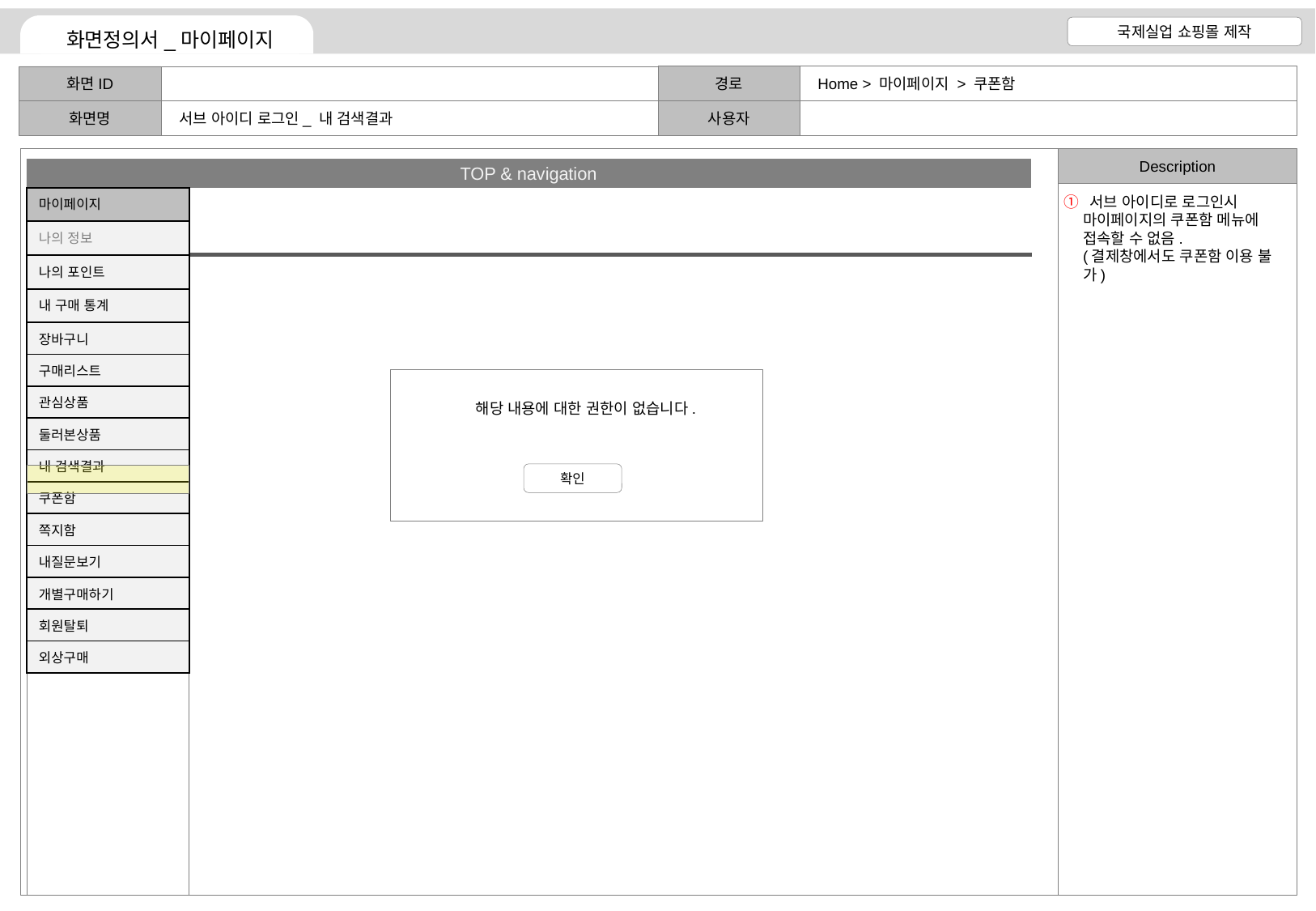

Home > 마이페이지 > 쿠폰함
서브 아이디 로그인_ 내 검색결과
 서브 아이디로 로그인시 마이페이지의 쿠폰함 메뉴에 접속할 수 없음.
(결제창에서도 쿠폰함 이용 불가)

해당 내용에 대한 권한이 없습니다.
확인